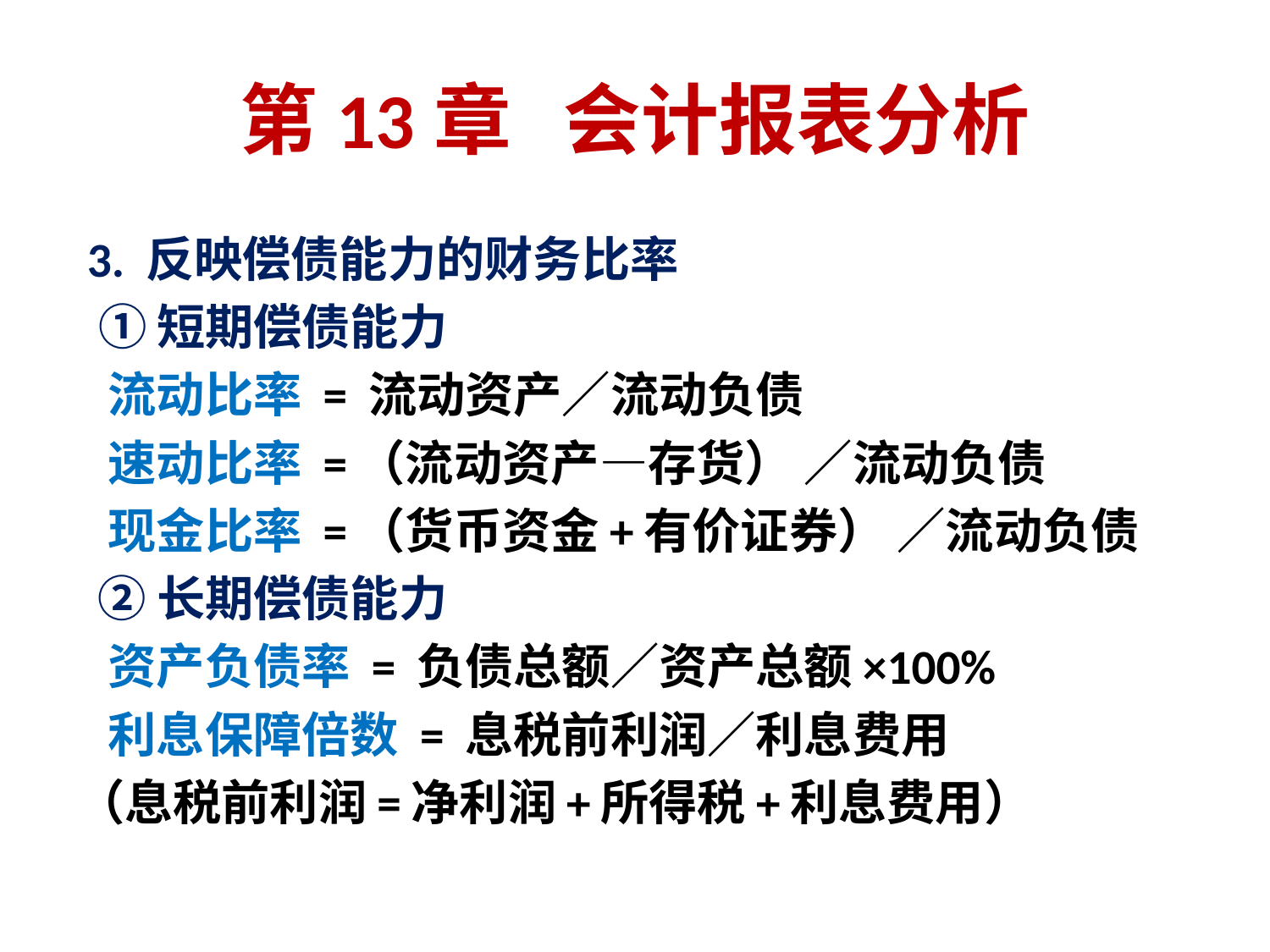

# 第13章   会计报表分析
 3. 反映偿债能力的财务比率
  ①短期偿债能力
  流动比率 = 流动资产∕流动负债
  速动比率 =（流动资产—存货） ∕流动负债
  现金比率 =（货币资金+有价证券） ∕流动负债
  ②长期偿债能力
  资产负债率 = 负债总额∕资产总额×100%
  利息保障倍数 = 息税前利润∕利息费用
（息税前利润=净利润+所得税+利息费用）